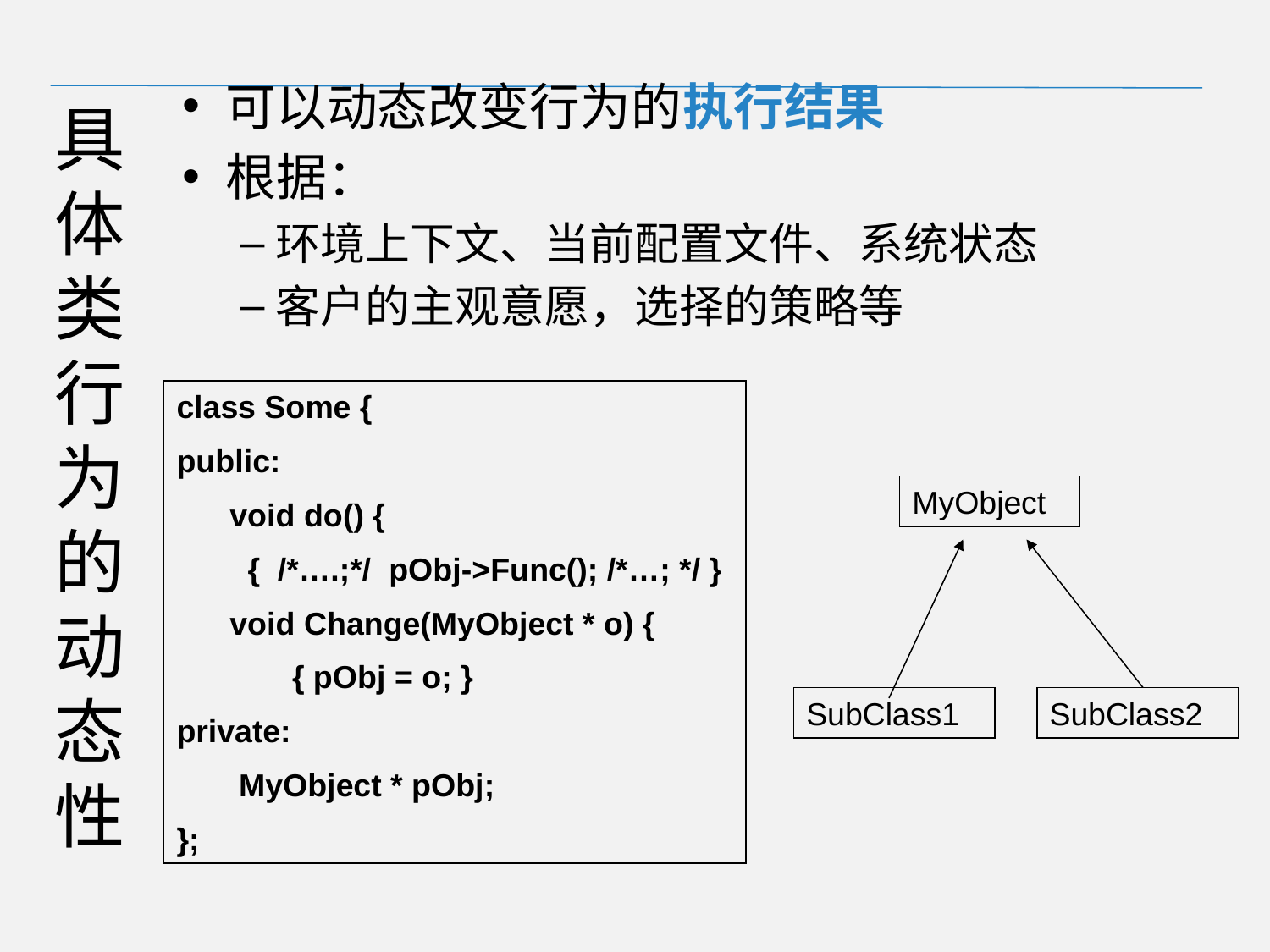

可以动态改变行为的执行结果
根据：
环境上下文、当前配置文件、系统状态
客户的主观意愿，选择的策略等
# 具体类行为的动态性
class Some {
public:
      void do() {
        {  /*….;*/  pObj->Func(); /*…; */ }
      void Change(MyObject * o) {
             { pObj = o; }
private:
       MyObject * pObj;
};
MyObject

SubClass1
SubClass2